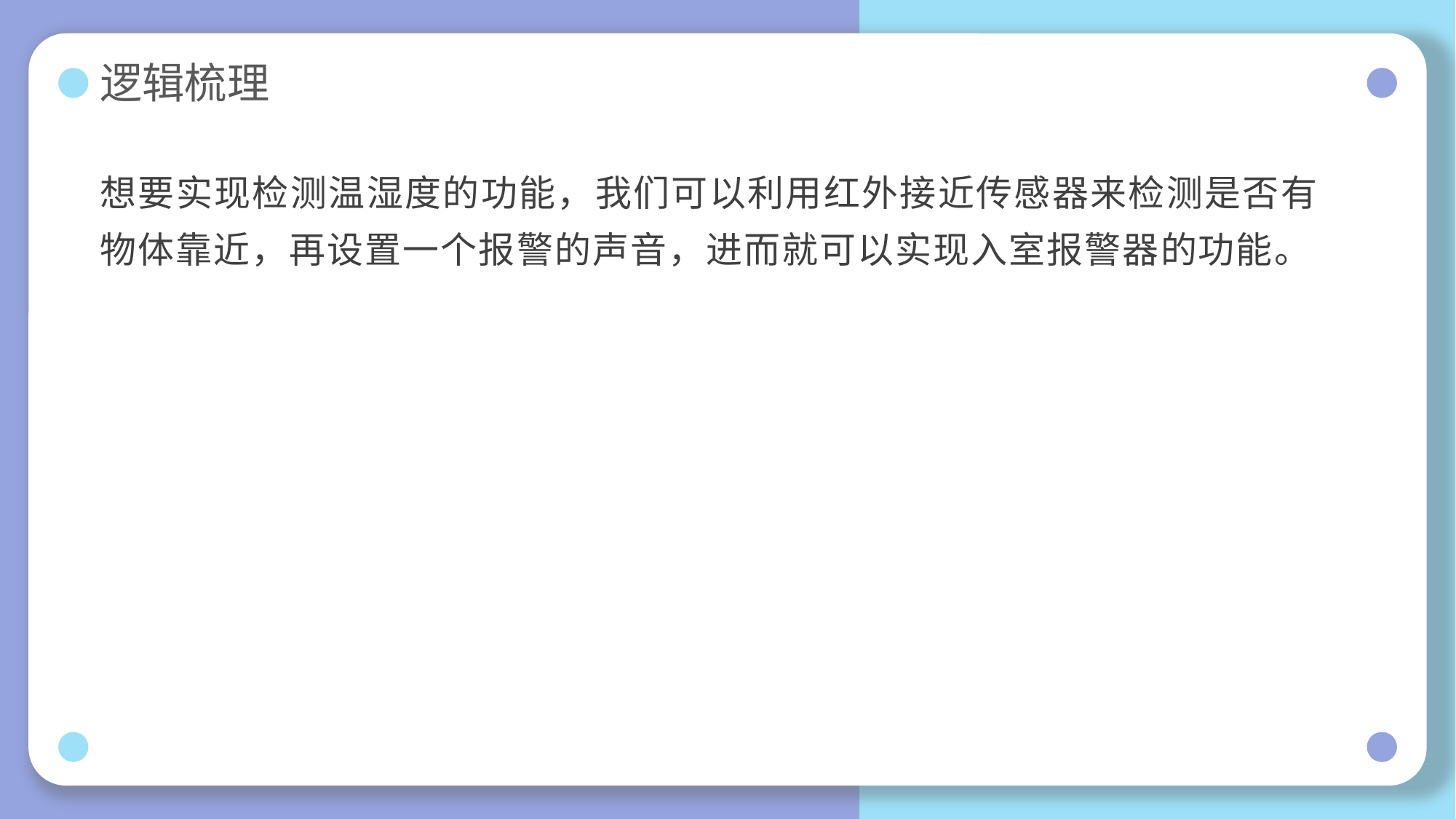

# 逻辑梳理
想要实现检测温湿度的功能，我们可以利用红外接近传感器来检测是否有物体靠近，再设置一个报警的声音，进而就可以实现入室报警器的功能。